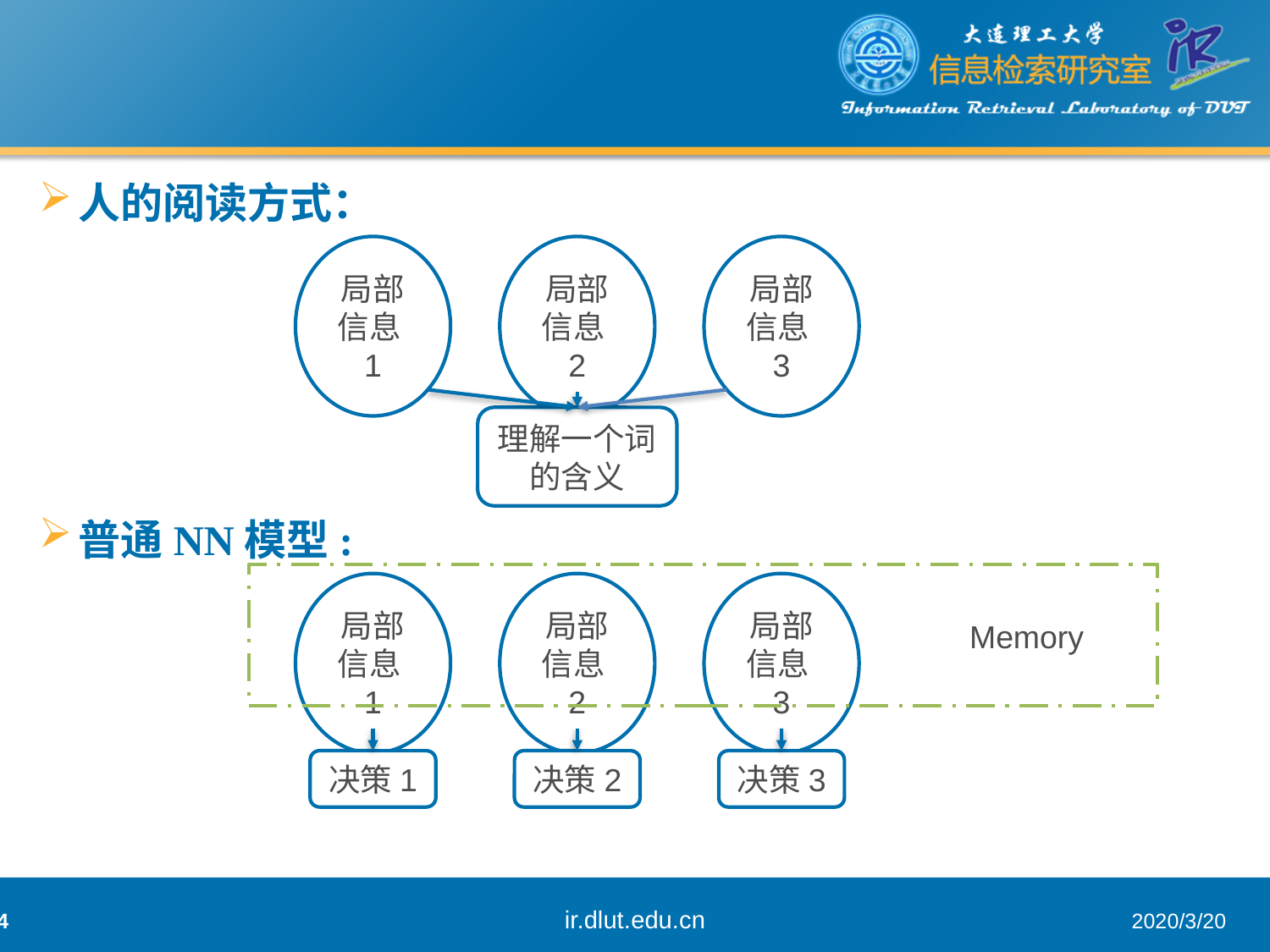

人的阅读方式：

普通NN模型:

局部信息1
局部信息2
局部信息3
理解一个词的含义

局部信息1
局部信息2
局部信息3
Memory
决策2
决策3
决策1